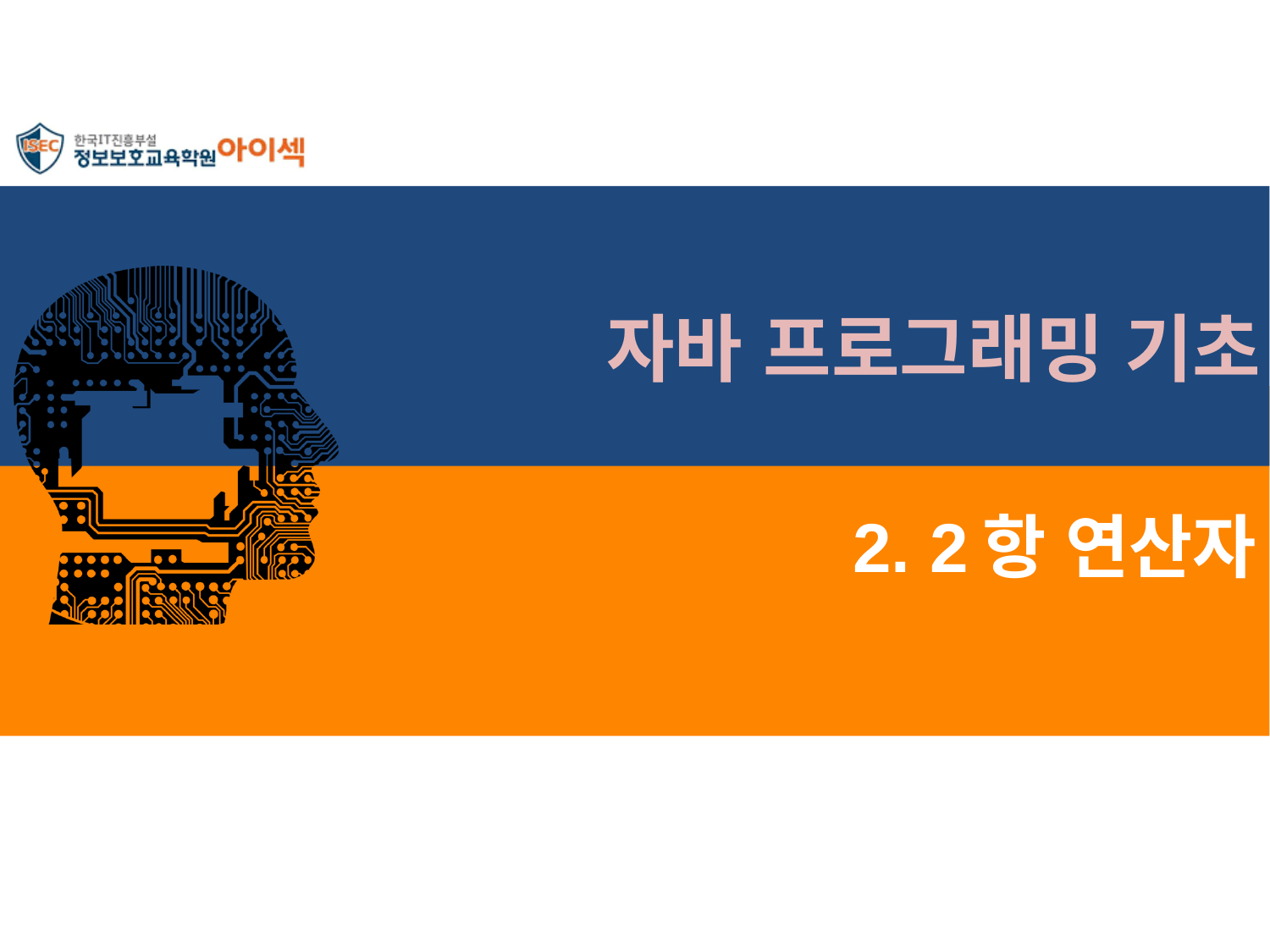

자바 프로그래밍 기초
# 2. 2항 연산자